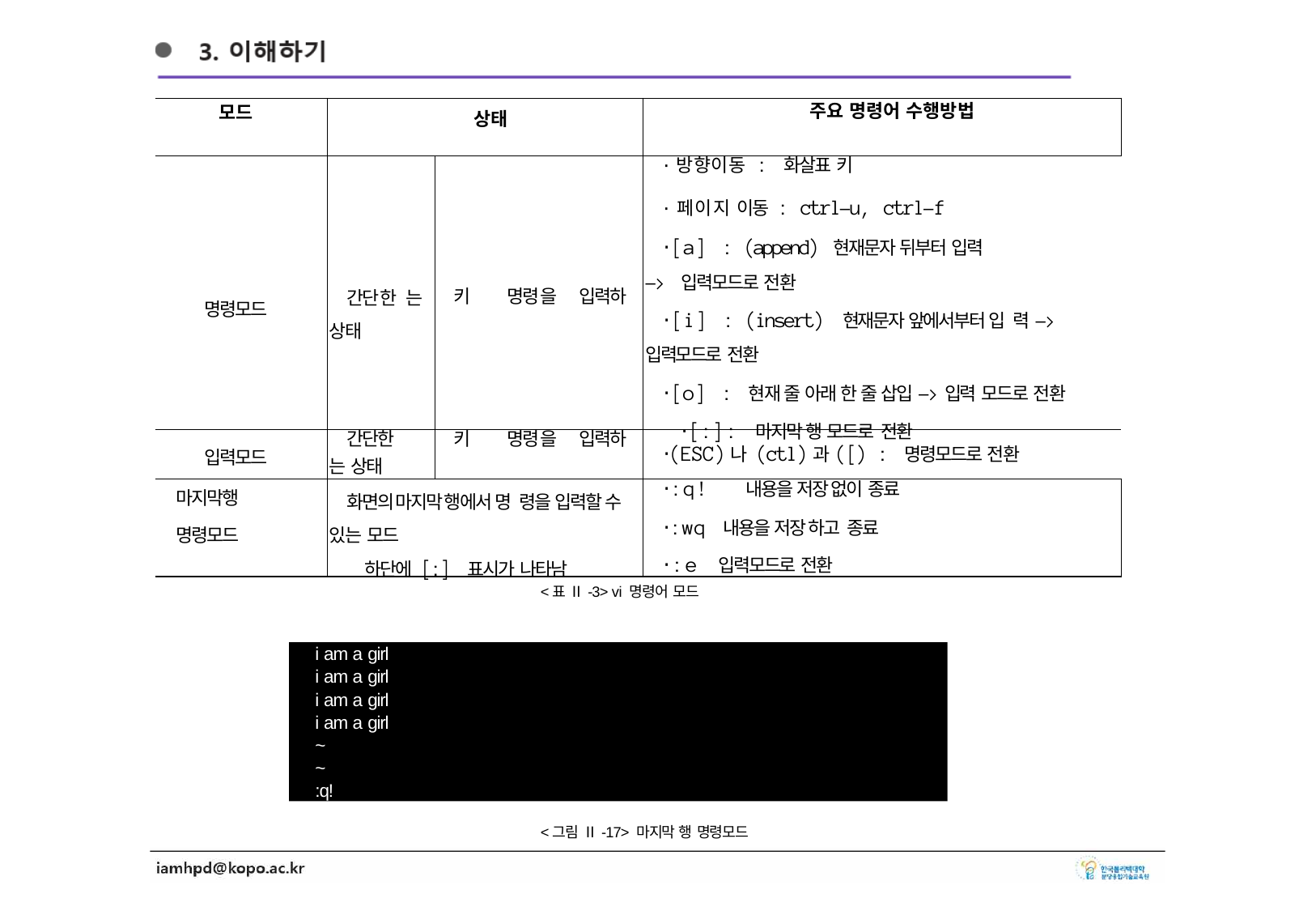

| 모드 | 상태 |  |  |  | 주요 명령어 수행방법 |
| --- | --- | --- | --- | --- | --- |
| 명령모드 | 간단한 는 상태 | 키 | 명령을 | 입력하 | ∙방향이동 : 화살표 키 ∙페이지 이동 : ctrl-u, ctrl-f ∙[a] : (append) 현재문자 뒤부터 입력 -> 입력모드로 전환 ∙[i] : (insert) 현재문자 앞에서부터 입 력->입력모드로 전환 ∙[o] : 현재 줄 아래 한 줄 삽입->입력 모드로 전환 ∙[:]: 마지막 행 모드로 전환 |
| 입력모드 | 간단한 는 상태 | 키 | 명령을 | 입력하 | ∙(ESC)나 (ctl)과([) : 명령모드로 전환 |
| 마지막행 명령모드 | 화면의 마지막 행에서 명 령을 입력할 수 있는 모드 하단에 [:] 표시가 나타남 |  |  |  | ∙:q! 내용을 저장 없이 종료 ∙:wq 내용을 저장 하고 종료 ∙:e 입력모드로 전환 |
<표 Ⅱ-3> vi 명령어 모드
i am a girl
i am a girl
i am a girl   i am a girl
~
~
:q!
<그림 Ⅱ-17> 마지막 행 명령모드